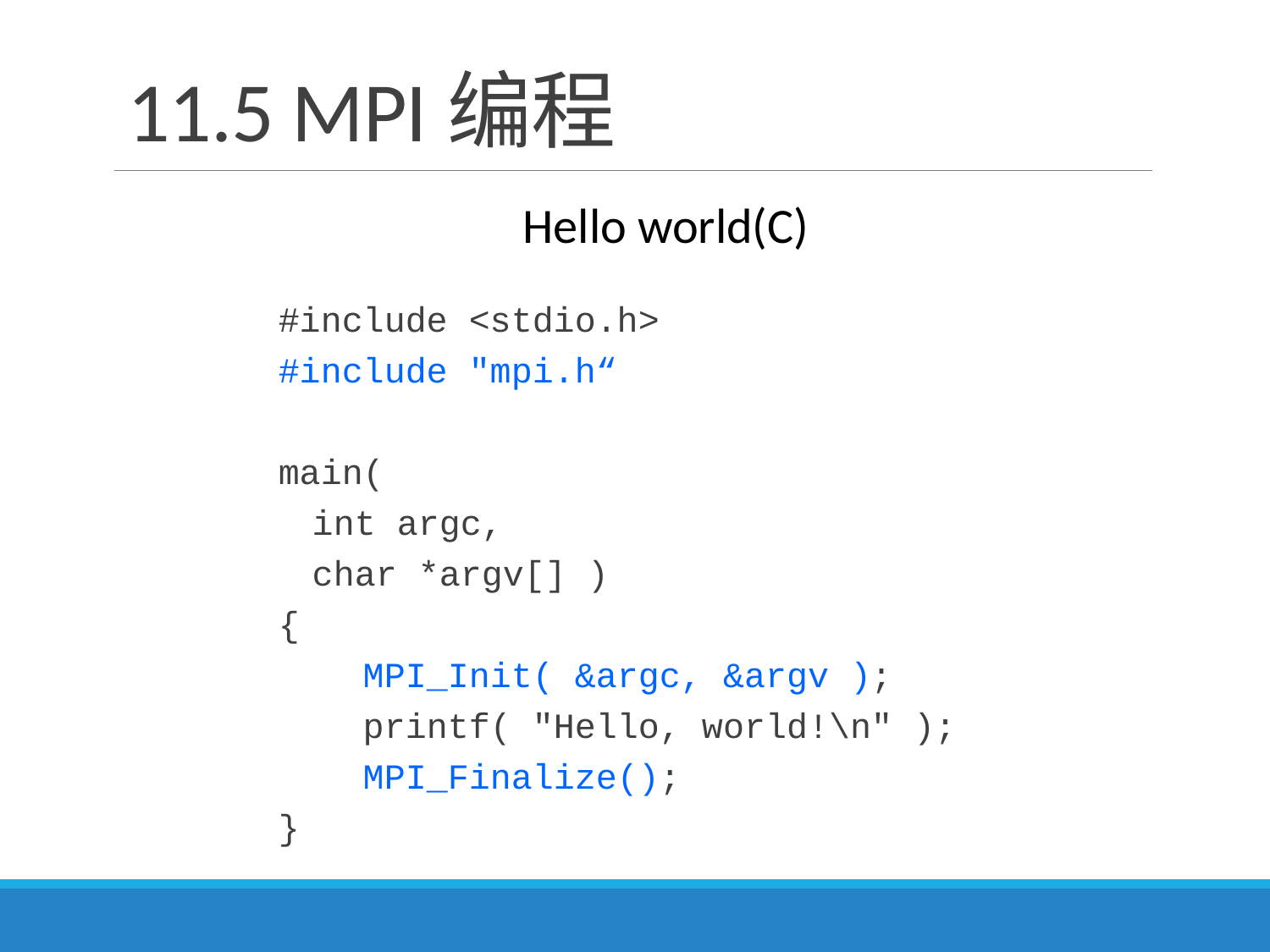

# 11.5 MPI编程
Hello world(C)
#include <stdio.h>
#include "mpi.h“

main(
	 int argc,
	 char *argv[] )
{
    MPI_Init( &argc, &argv );
    printf( "Hello, world!\n" );
    MPI_Finalize();
}
73